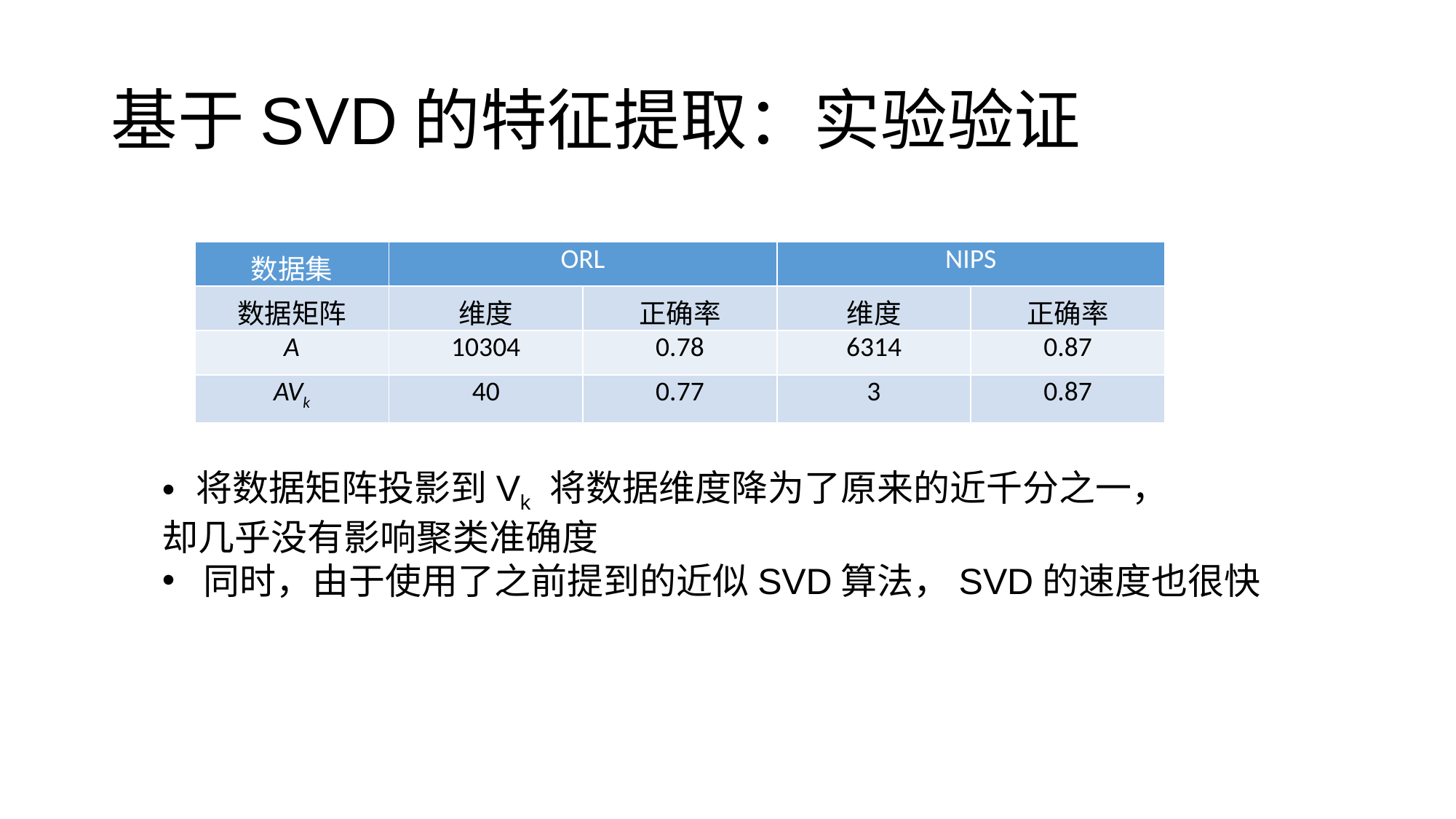

# 基于SVD的特征提取：实验验证
| 数据集 | ORL |  | NIPS |  |
| --- | --- | --- | --- | --- |
| 数据矩阵 | 维度 | 正确率 | 维度 | 正确率 |
| A | 10304 | 0.78 | 6314 | 0.87 |
| AVk | 40 | 0.77 | 3 | 0.87 |
将数据矩阵投影到Vk 将数据维度降为了原来的近千分之一，
却几乎没有影响聚类准确度
同时，由于使用了之前提到的近似SVD算法，SVD的速度也很快